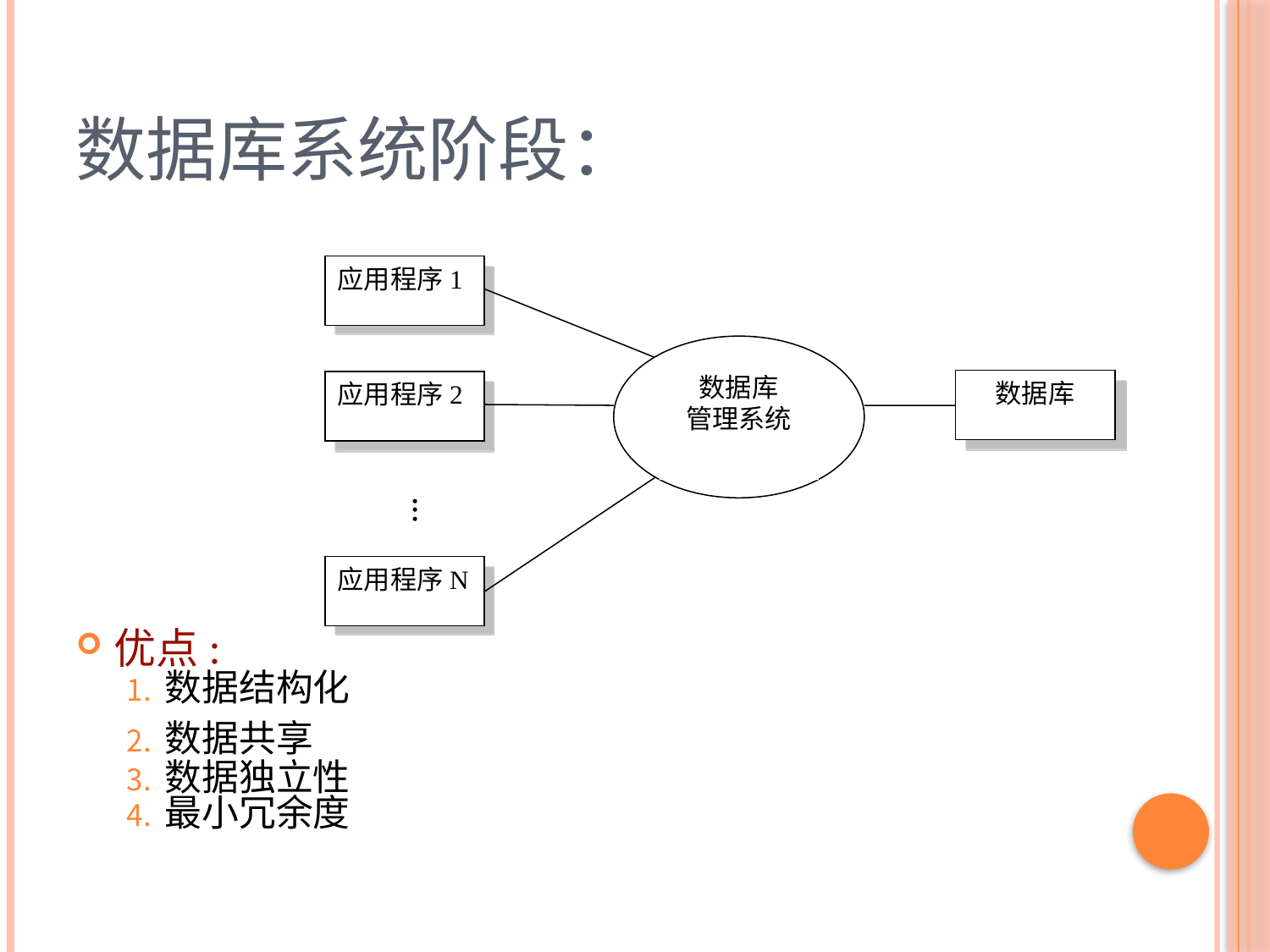

# 数据库系统阶段：

优点:
数据结构化
数据共享
数据独立性
最小冗余度
应用程序1

数据库
管理系统
数据库
应用程序2

···

应用程序N